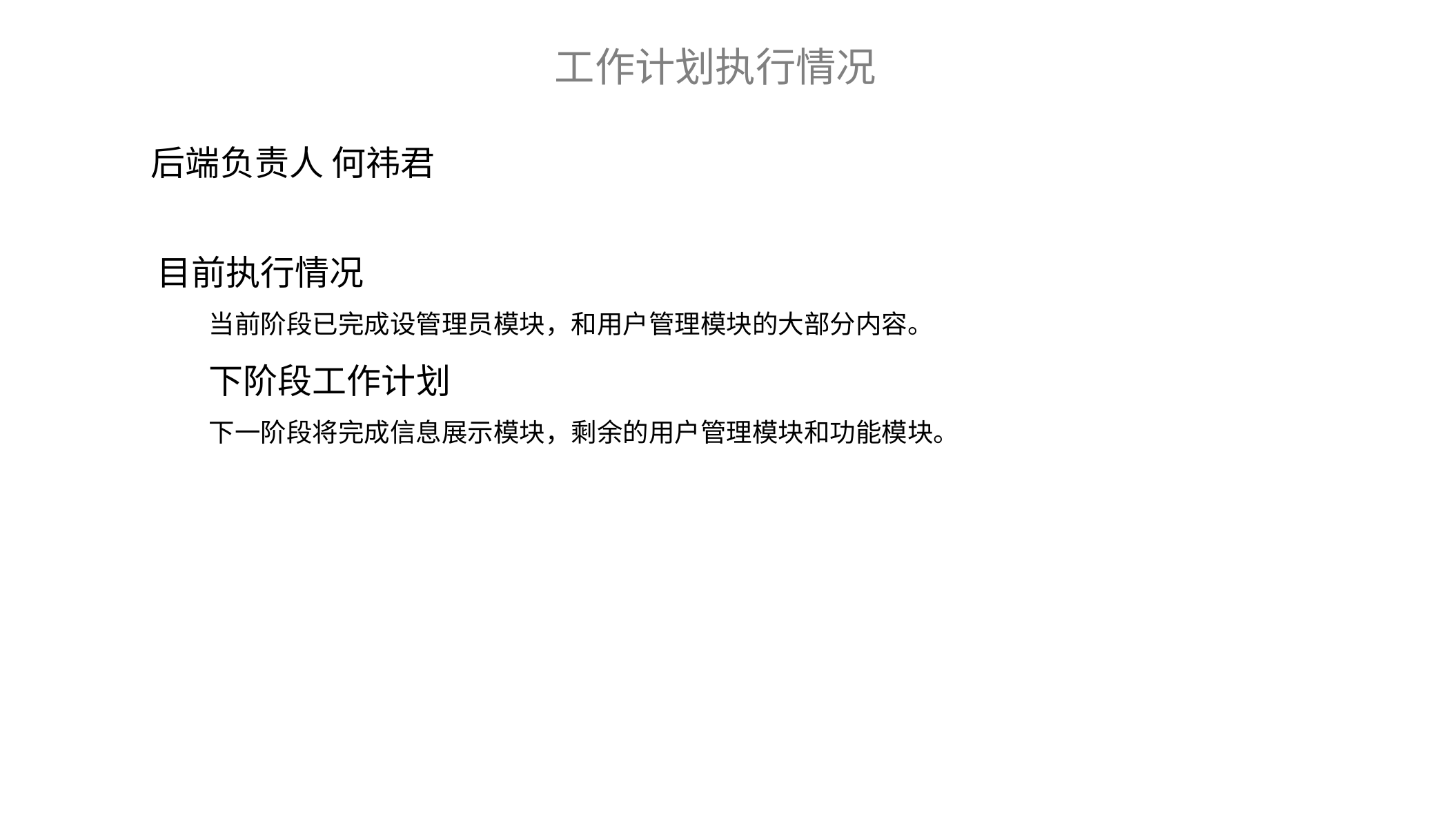

工作计划执行情况
后端负责人 何祎君
目前执行情况
当前阶段已完成设管理员模块，和用户管理模块的大部分内容。
下阶段工作计划
下一阶段将完成信息展示模块，剩余的用户管理模块和功能模块。